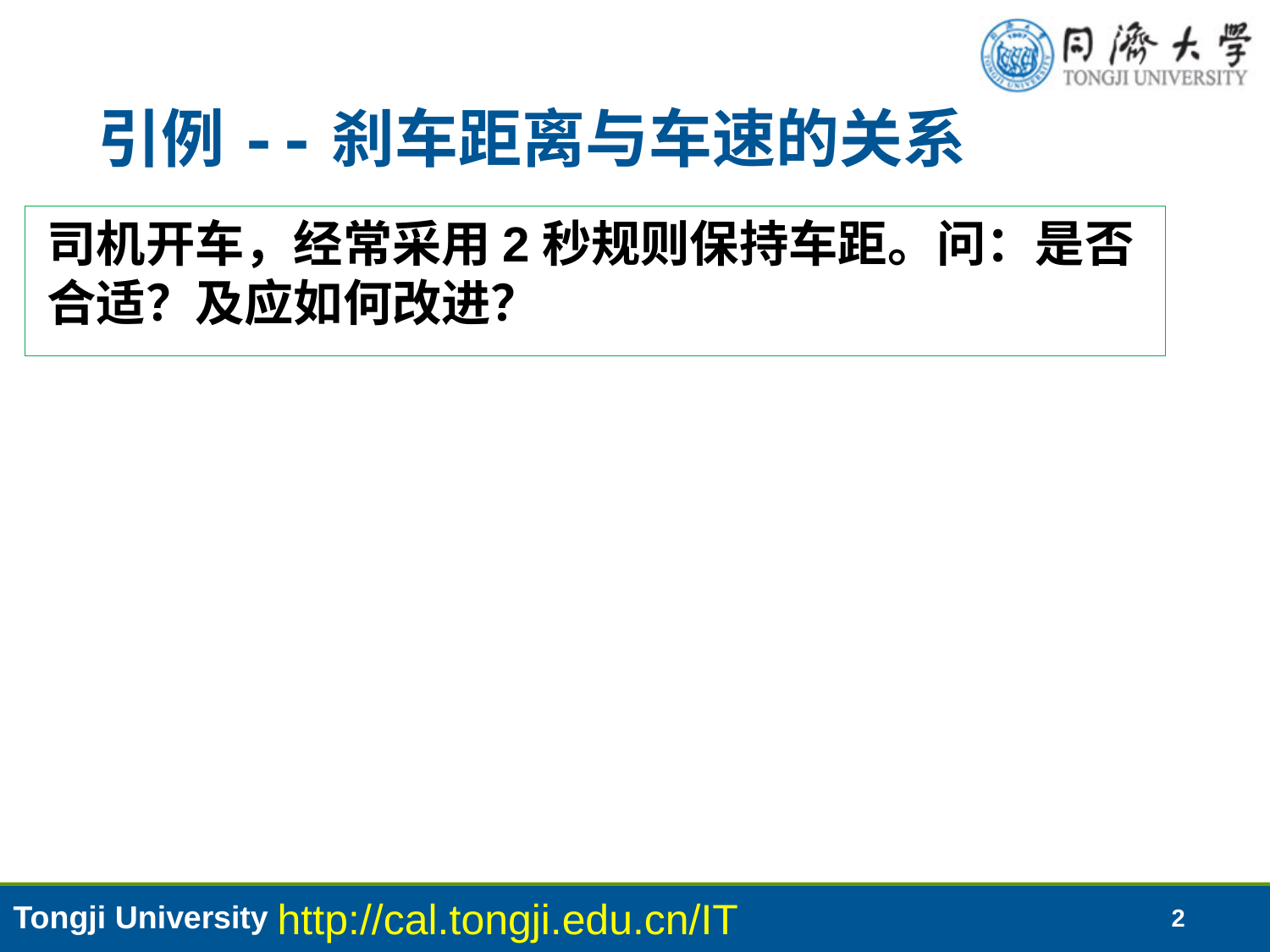

# 引例--刹车距离与车速的关系
司机开车，经常采用2秒规则保持车距。问：是否合适？及应如何改进？